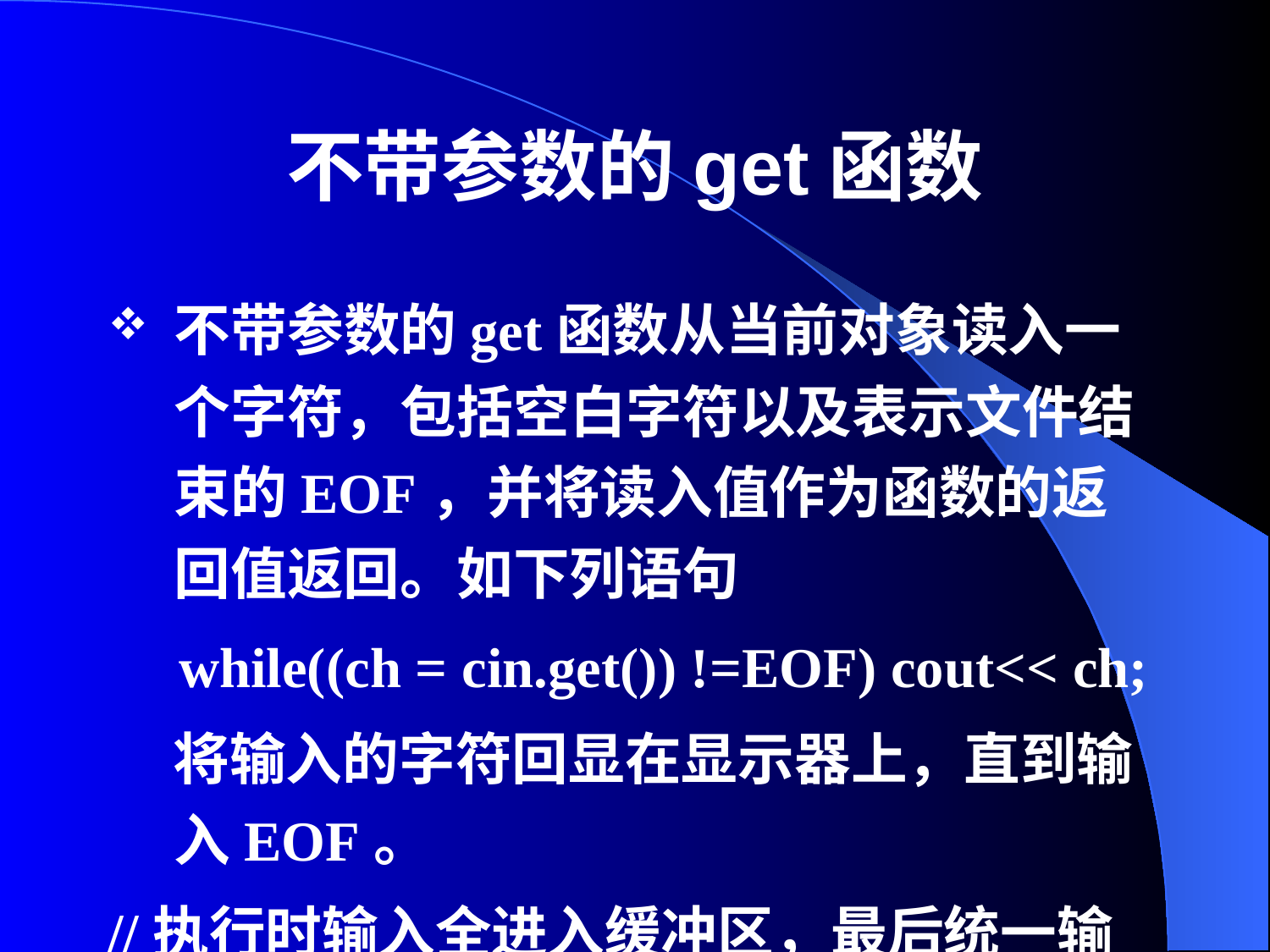

# 不带参数的get函数
不带参数的get函数从当前对象读入一个字符，包括空白字符以及表示文件结束的EOF，并将读入值作为函数的返回值返回。如下列语句
     while((ch = cin.get()) !=EOF) cout<< ch;
    将输入的字符回显在显示器上，直到输入EOF。
//执行时输入全进入缓冲区，最后统一输出